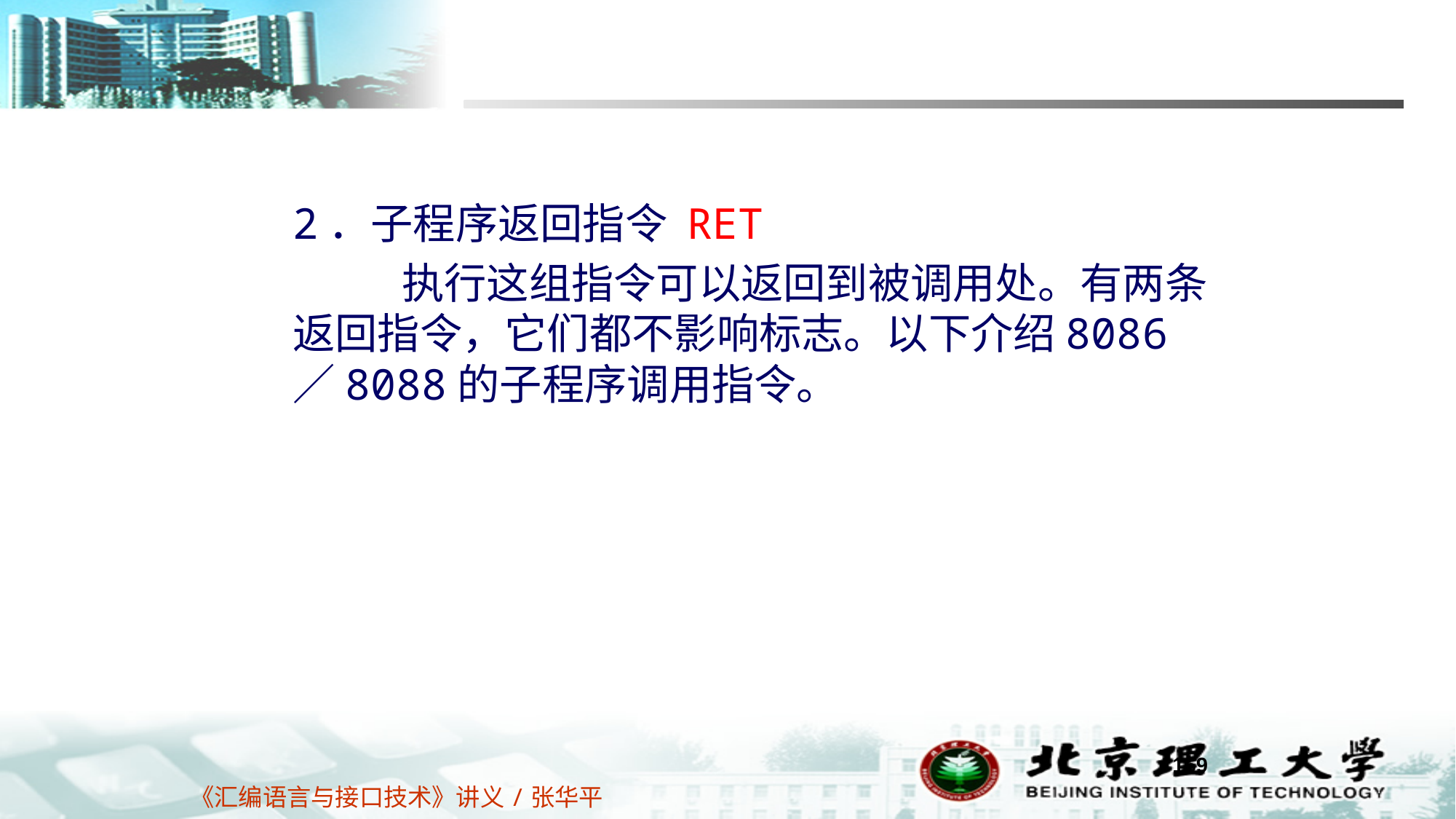

2．子程序返回指令 RET
	执行这组指令可以返回到被调用处。有两条返回指令，它们都不影响标志。以下介绍8086／8088的子程序调用指令。
169